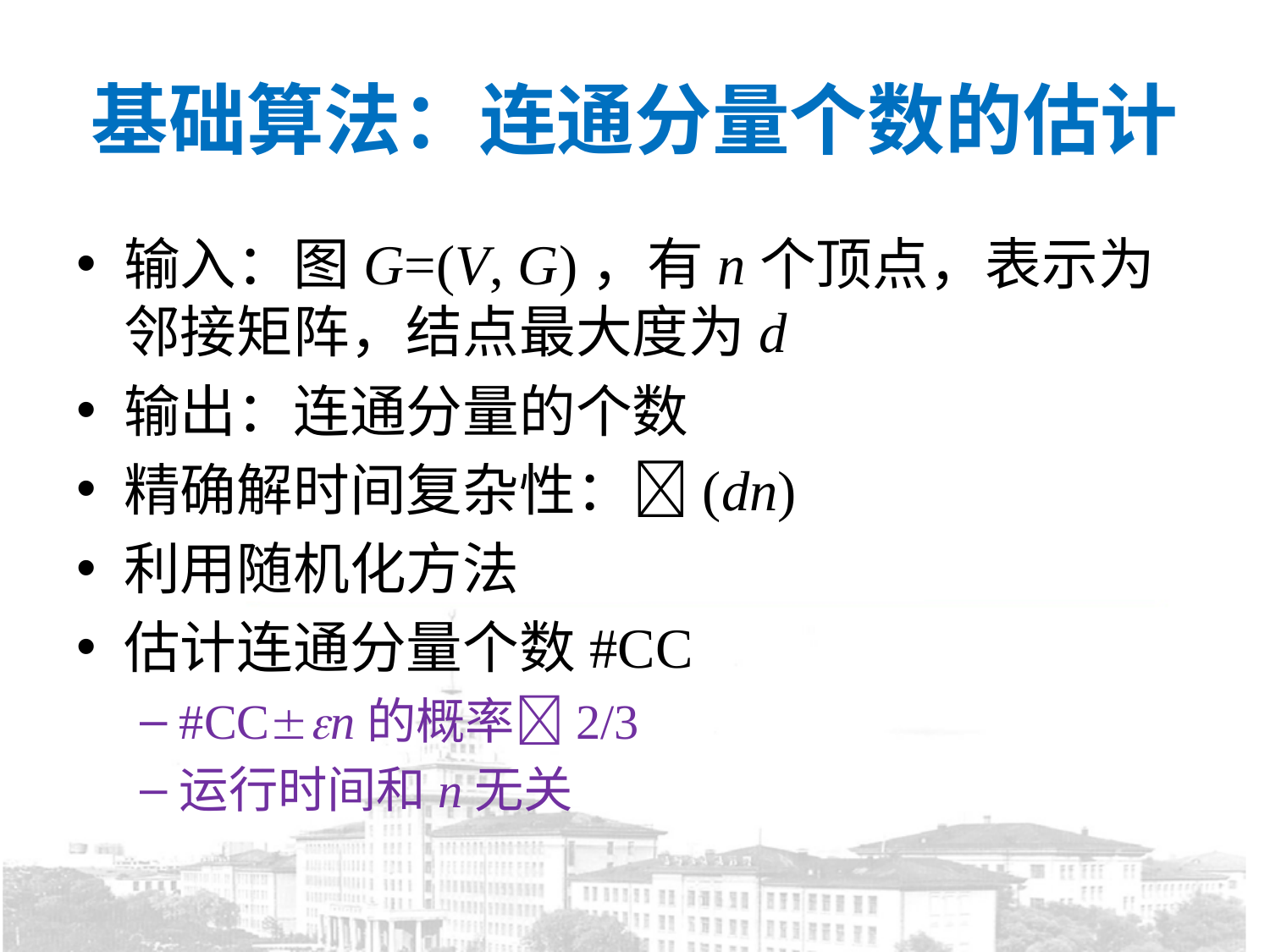

# 基础算法：连通分量个数的估计
输入：图G=(V, G)，有n个顶点，表示为邻接矩阵，结点最大度为d
输出：连通分量的个数
精确解时间复杂性：Ω(dn)
利用随机化方法
估计连通分量个数#CC
#CC±εn的概率≥2/3
运行时间和n无关